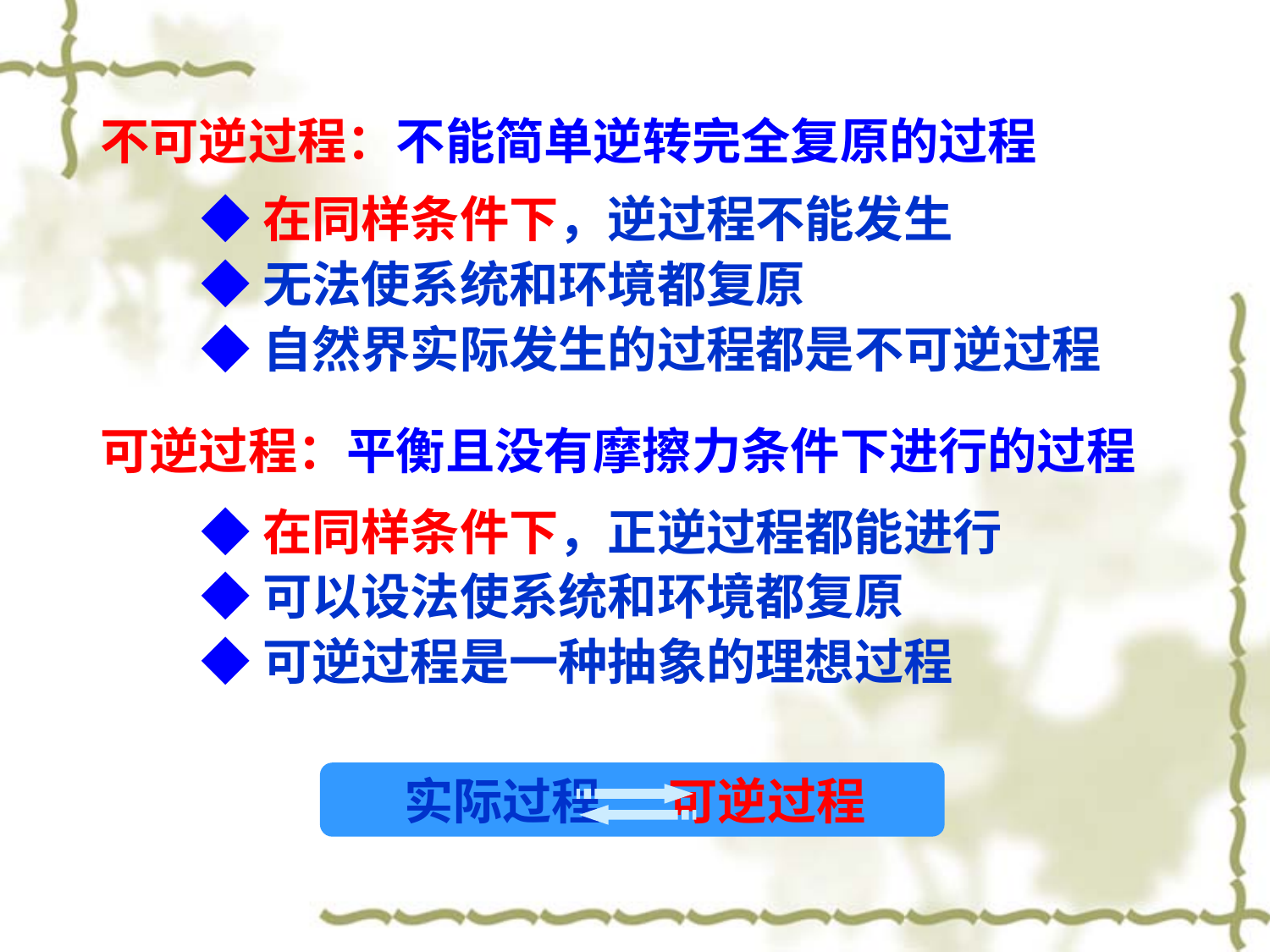

不可逆过程：不能简单逆转完全复原的过程
◆在同样条件下，逆过程不能发生
◆无法使系统和环境都复原
◆自然界实际发生的过程都是不可逆过程
可逆过程：平衡且没有摩擦力条件下进行的过程
◆在同样条件下，正逆过程都能进行
◆可以设法使系统和环境都复原
◆可逆过程是一种抽象的理想过程

实际过程      可逆过程